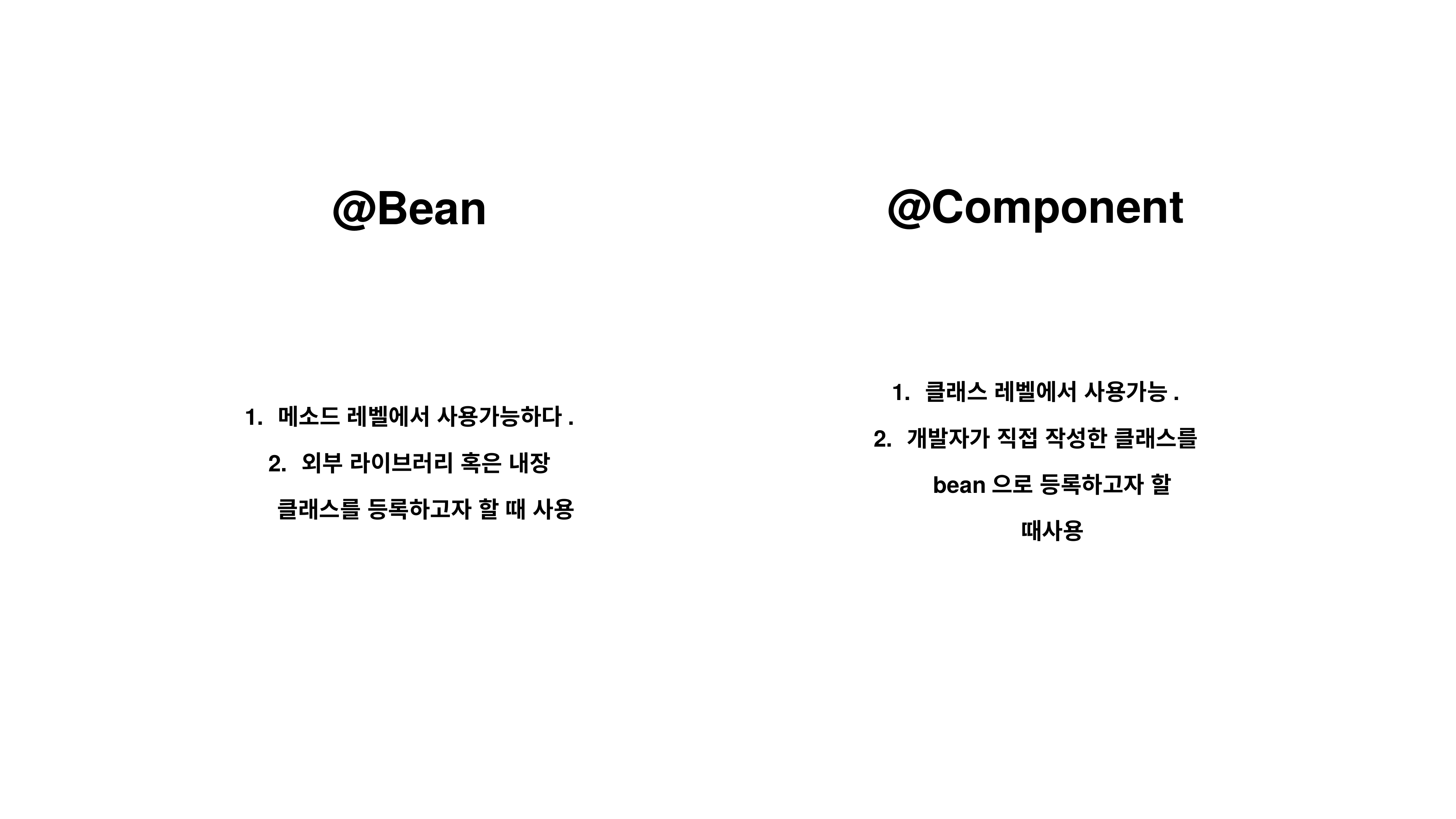

@Component
@Bean
클래스 레벨에서 사용가능.
개발자가 직접 작성한 클래스를 bean으로 등록하고자 할 때사용
메소드 레벨에서 사용가능하다.
외부 라이브러리 혹은 내장 클래스를 등록하고자 할 때 사용